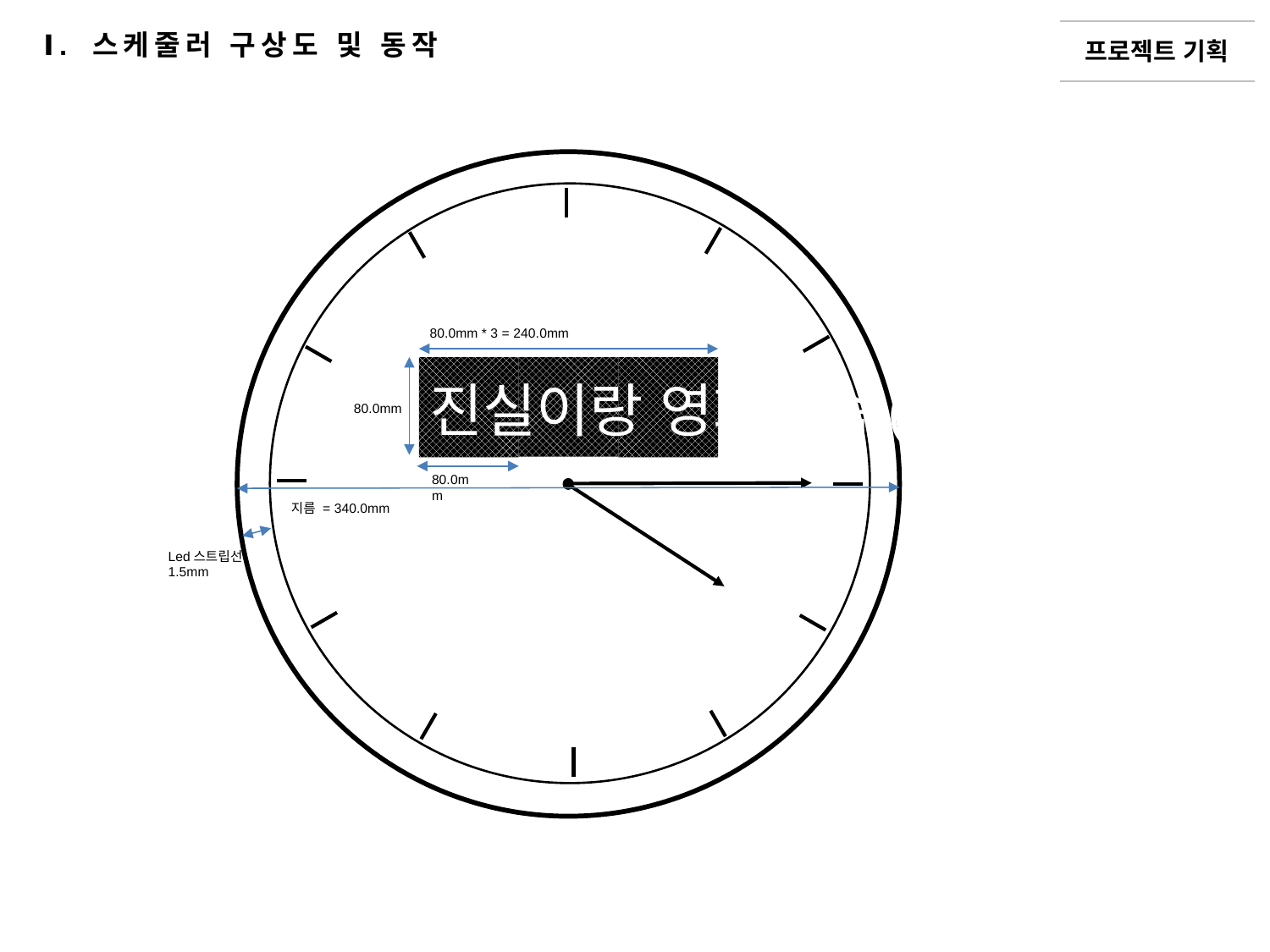

프로젝트 기획
Ⅰ. 스케줄러 구상도 및 동작

80.0mm * 3 = 240.0mm

진실이랑 영화약속(6~10)
80.0mm
80.0mm

지름 = 340.0mm
Led스트립선
1.5mm